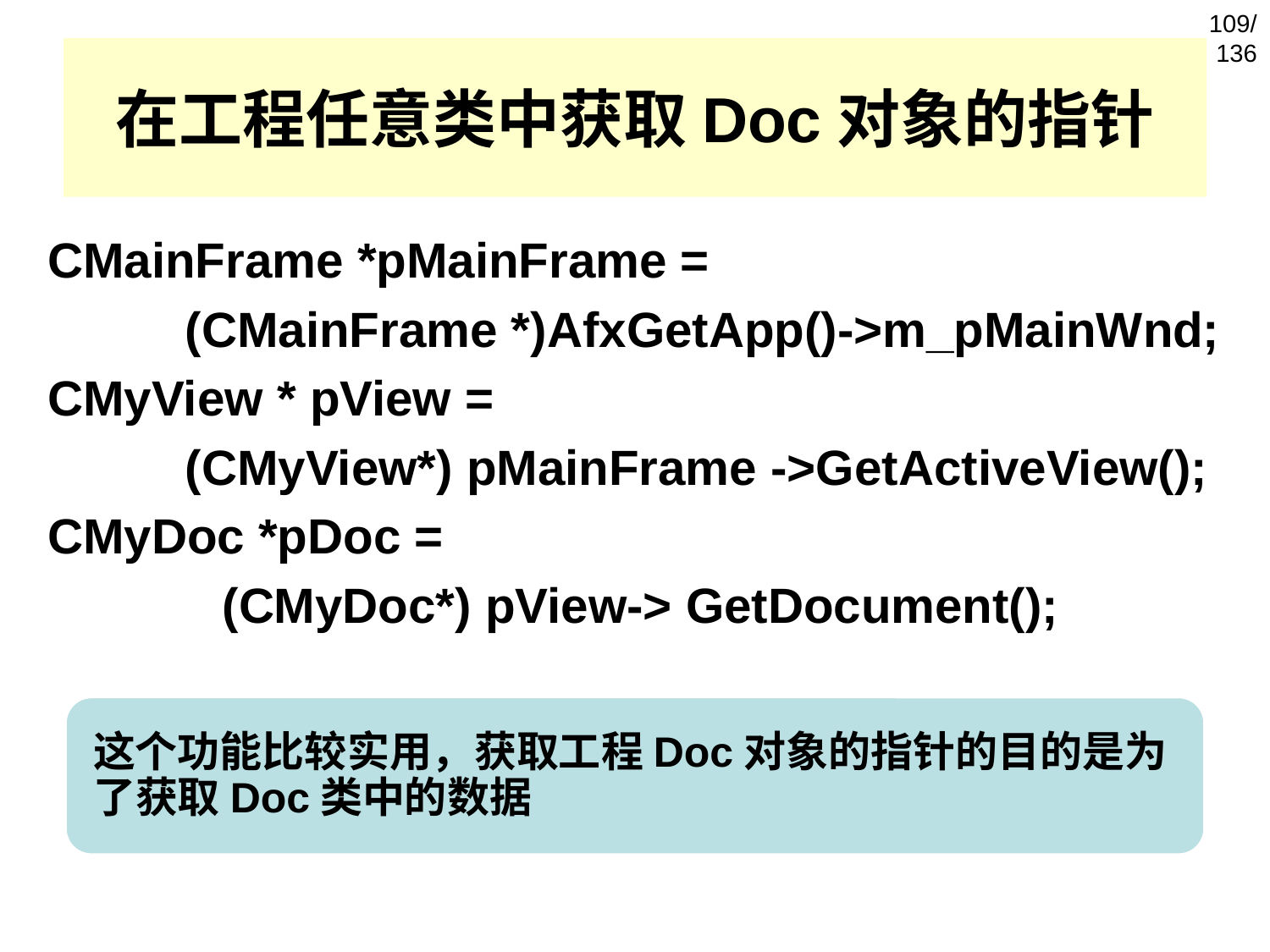

109/136
# 在工程任意类中获取Doc对象的指针
CMainFrame *pMainFrame =
          (CMainFrame *)AfxGetApp()->m_pMainWnd;
CMyView * pView =
          (CMyView*) pMainFrame ->GetActiveView();
CMyDoc *pDoc =
		(CMyDoc*) pView-> GetDocument();
这个功能比较实用，获取工程Doc对象的指针的目的是为了获取Doc类中的数据